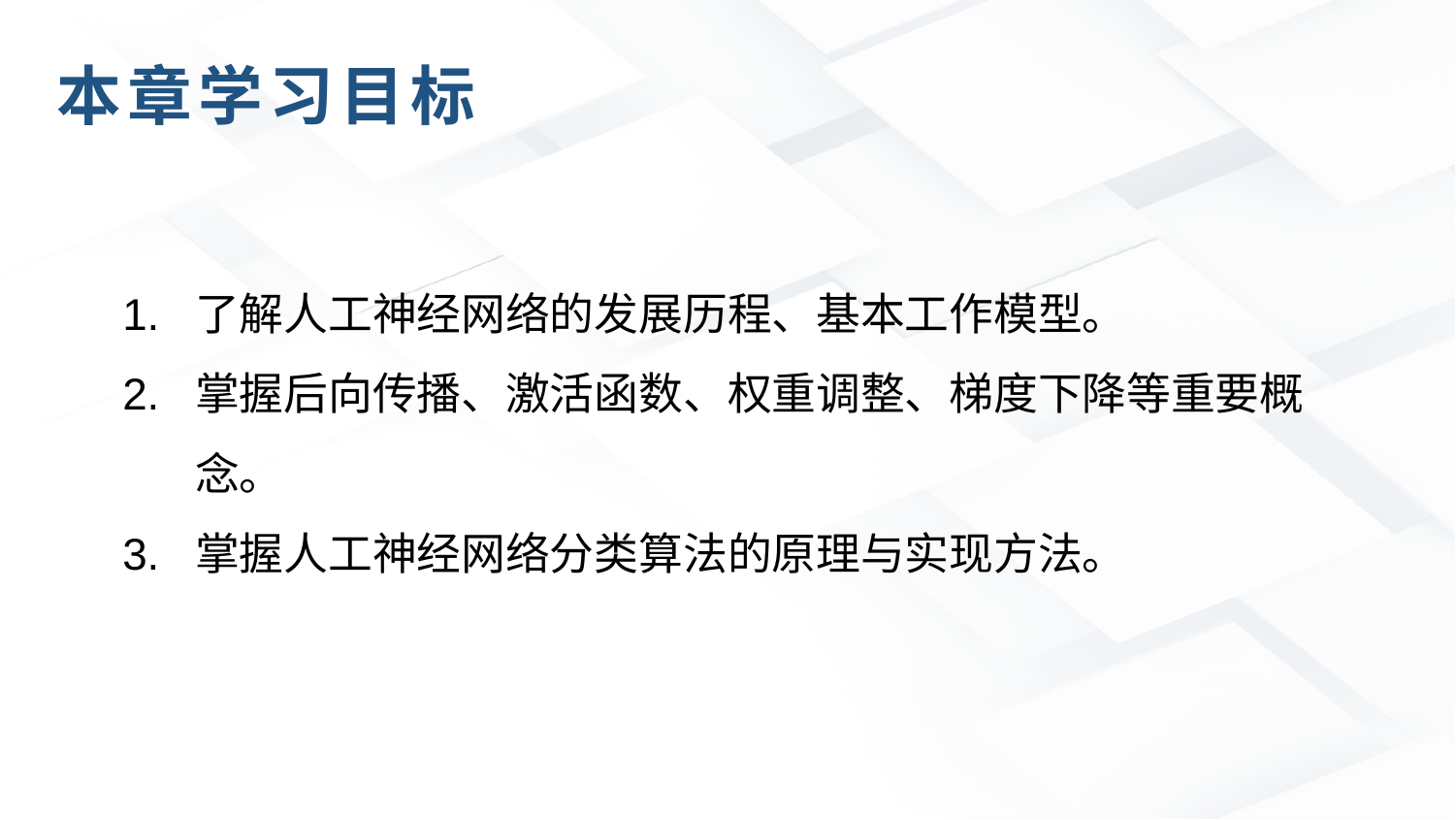

本章学习目标
了解人工神经网络的发展历程、基本工作模型。
掌握后向传播、激活函数、权重调整、梯度下降等重要概念。
掌握人工神经网络分类算法的原理与实现方法。